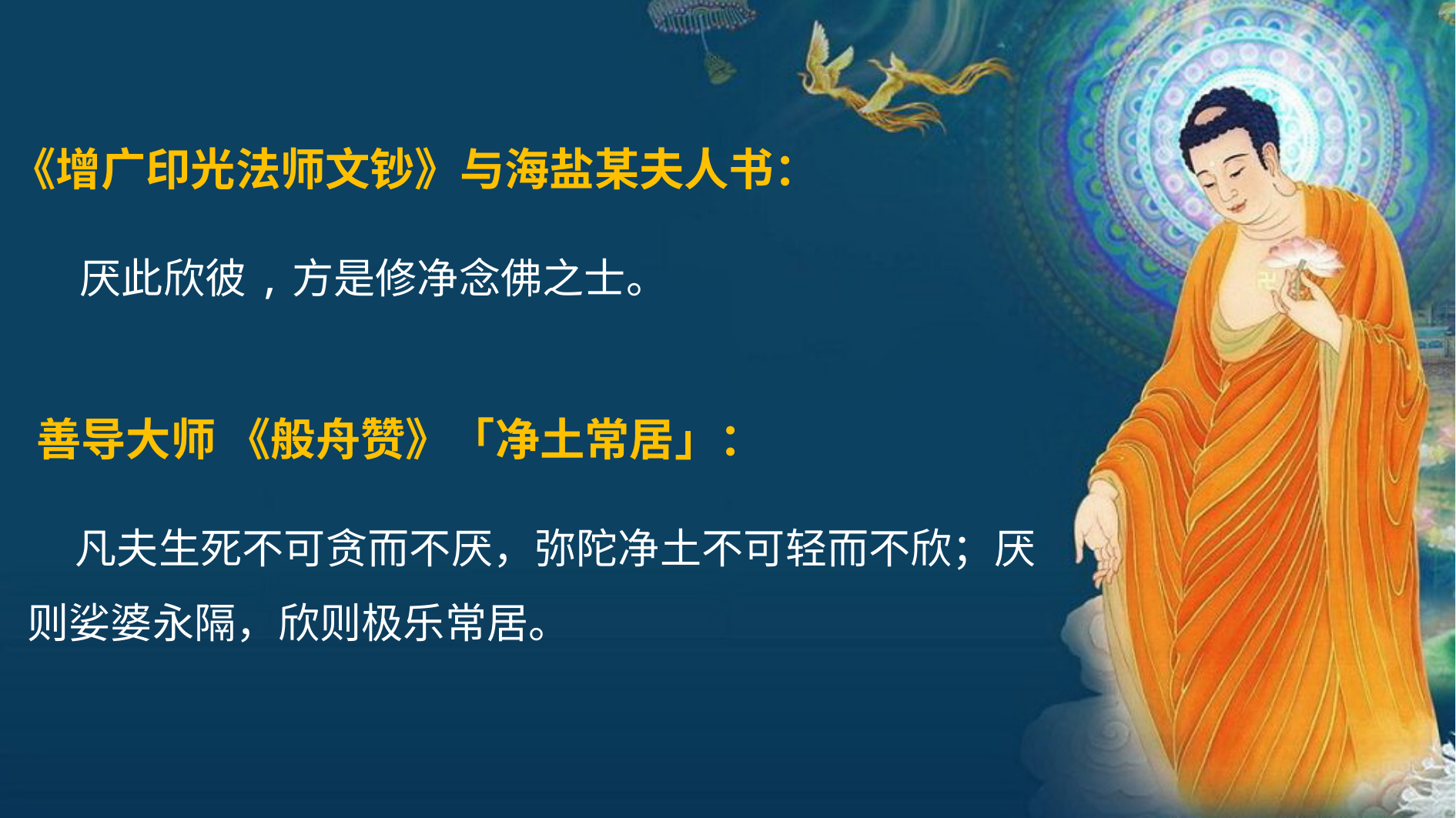

《增广印光法师文钞》与海盐某夫人书：
    厌此欣彼,方是修净念佛之士。
善导大师 《般舟赞》「净土常居」：
    凡夫生死不可贪而不厌，弥陀净土不可轻而不欣；厌则娑婆永隔，欣则极乐常居。